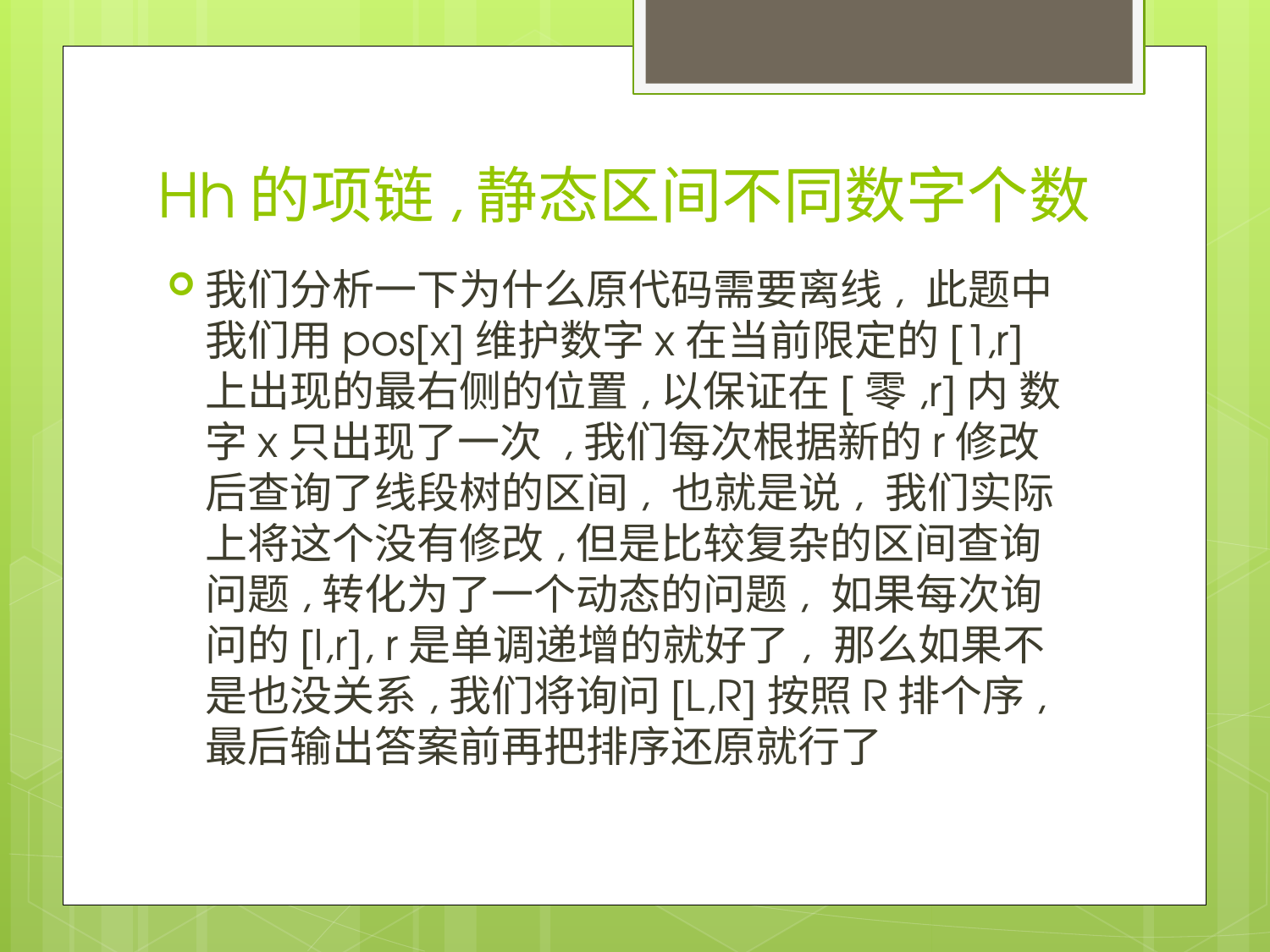

# Hh的项链,静态区间不同数字个数
我们分析一下为什么原代码需要离线, 此题中我们用pos[x]维护数字x在当前限定的[1,r]上出现的最右侧的位置,以保证在[零,r]内 数字x只出现了一次 ,我们每次根据新的r修改后查询了线段树的区间, 也就是说, 我们实际上将这个没有修改,但是比较复杂的区间查询问题,转化为了一个动态的问题, 如果每次询问的[l,r], r是单调递增的就好了, 那么如果不是也没关系,我们将询问[L,R]按照R排个序,最后输出答案前再把排序还原就行了